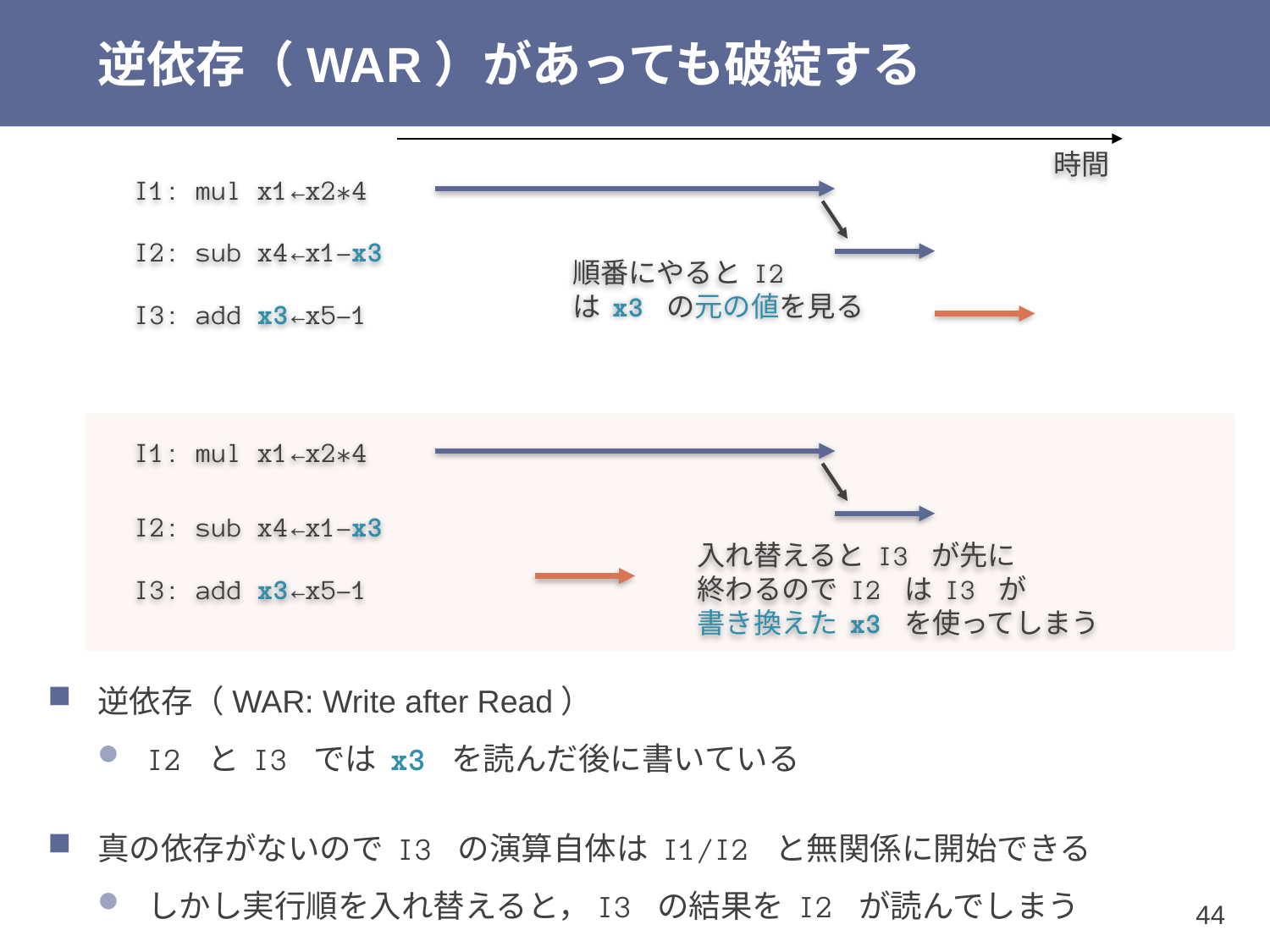

# 逆依存（WAR）があっても破綻する
時間
I1: mul x1←x2*4
I2: sub x4←x1-x3
順番にやると I2
は x3 の元の値を見る
I3: add x3←x5-1

I1: mul x1←x2*4
I2: sub x4←x1-x3
I3: add x3←x5-1
入れ替えると I3 が先に
終わるので I2 は I3 が
書き換えた x3 を使ってしまう
逆依存（WAR: Write after Read）
I2 と I3 では x3 を読んだ後に書いている
真の依存がないので I3 の演算自体は I1/I2 と無関係に開始できる
しかし実行順を入れ替えると，I3 の結果を I2 が読んでしまう